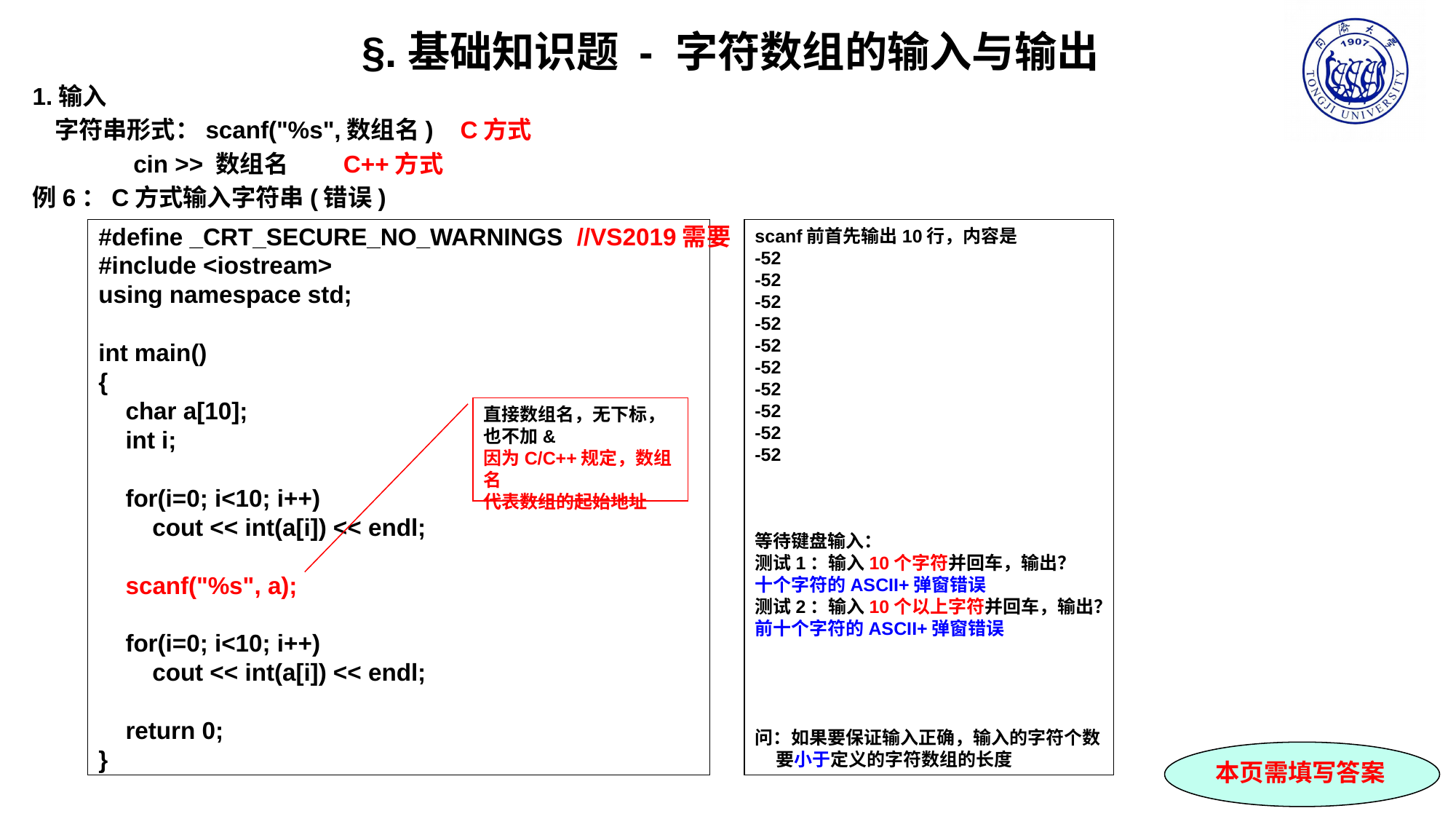

§.基础知识题 - 字符数组的输入与输出
1.输入
   字符串形式：scanf("%s",数组名)    C方式
               cin >> 数组名         C++方式
例6：C方式输入字符串(错误)
#define _CRT_SECURE_NO_WARNINGS  //VS2019需要
#include <iostream>
using namespace std;

int main()
{
    char a[10];
    int i;

    for(i=0; i<10; i++)
        cout << int(a[i]) << endl;

    scanf("%s", a);

    for(i=0; i<10; i++)
        cout << int(a[i]) << endl;

    return 0;
}
scanf前首先输出10行，内容是
-52
-52
-52
-52
-52
-52
-52
-52
-52
-52

等待键盘输入：
测试1：输入10个字符并回车，输出？
十个字符的ASCII+弹窗错误
测试2：输入10个以上字符并回车，输出？
前十个字符的ASCII+弹窗错误

问：如果要保证输入正确，输入的字符个数
    要小于定义的字符数组的长度
直接数组名，无下标，
也不加&
因为C/C++规定，数组名
代表数组的起始地址
本页需填写答案